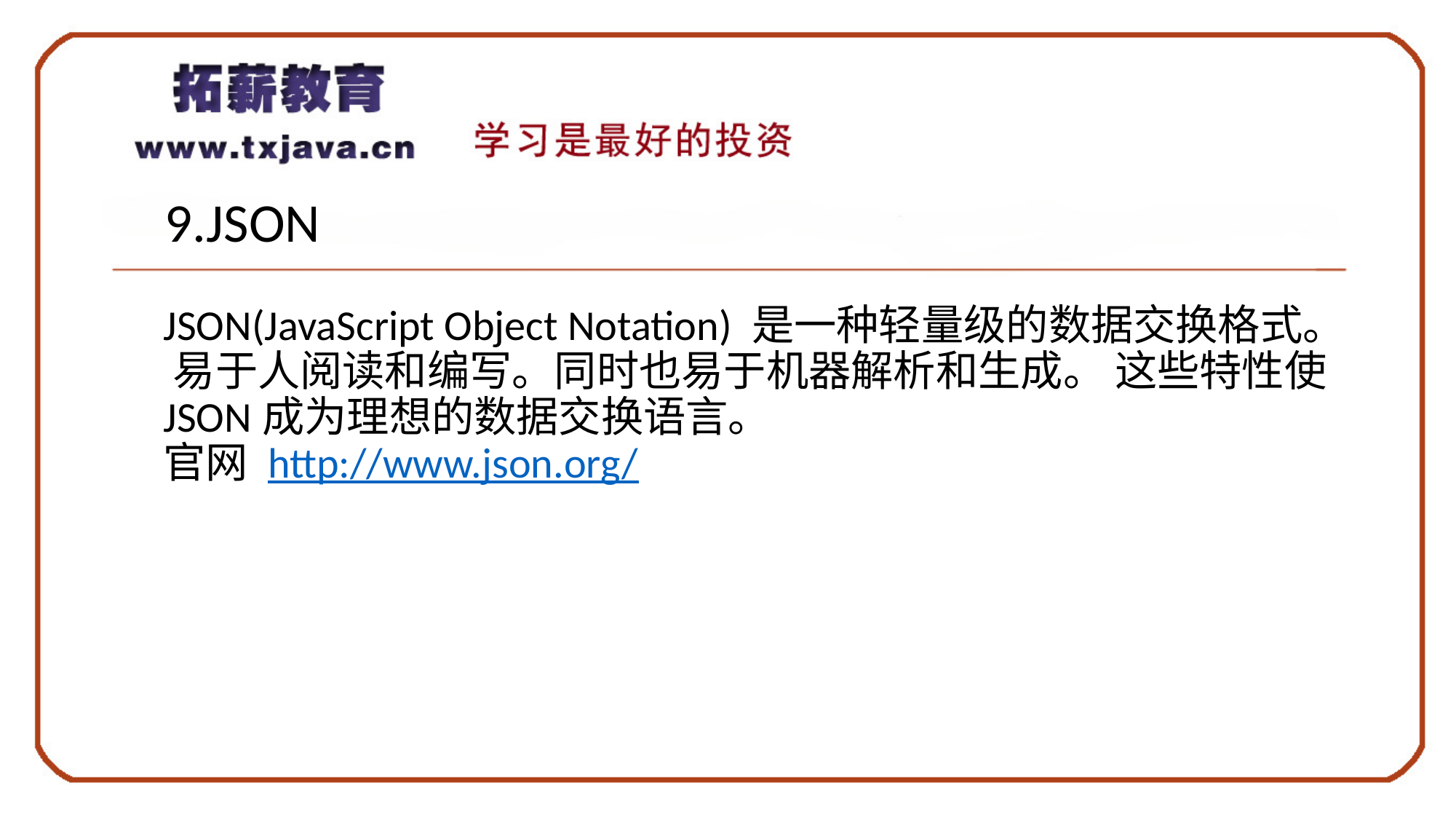

9.JSON
JSON(JavaScript Object Notation) 是一种轻量级的数据交换格式。 易于人阅读和编写。同时也易于机器解析和生成。 这些特性使JSON成为理想的数据交换语言。
官网 http://www.json.org/